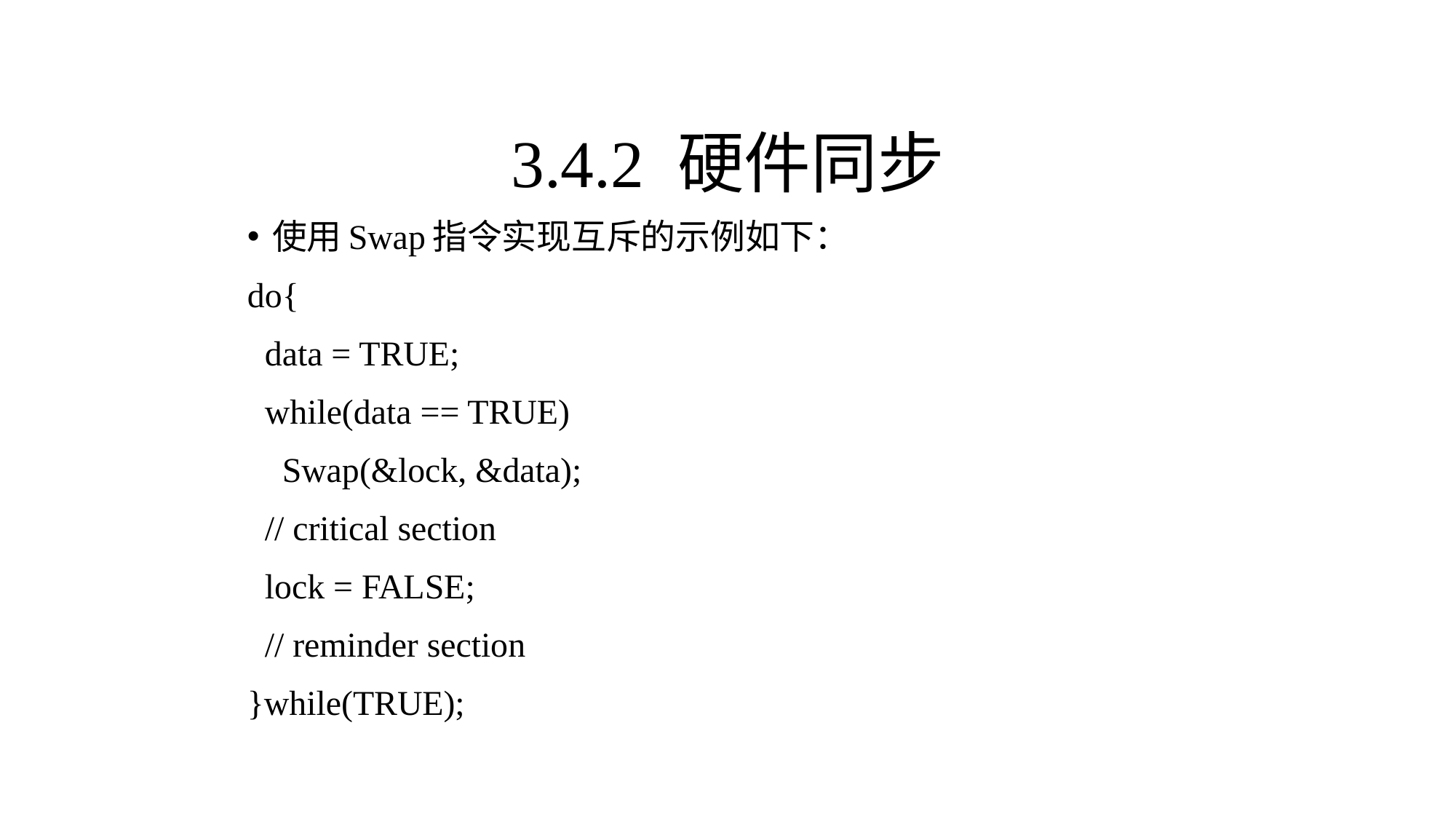

3.4.2 硬件同步
使用Swap指令实现互斥的示例如下：
do{
  data = TRUE;
  while(data == TRUE)
    Swap(&lock, &data);
  // critical section
  lock = FALSE;
  // reminder section
}while(TRUE);

9